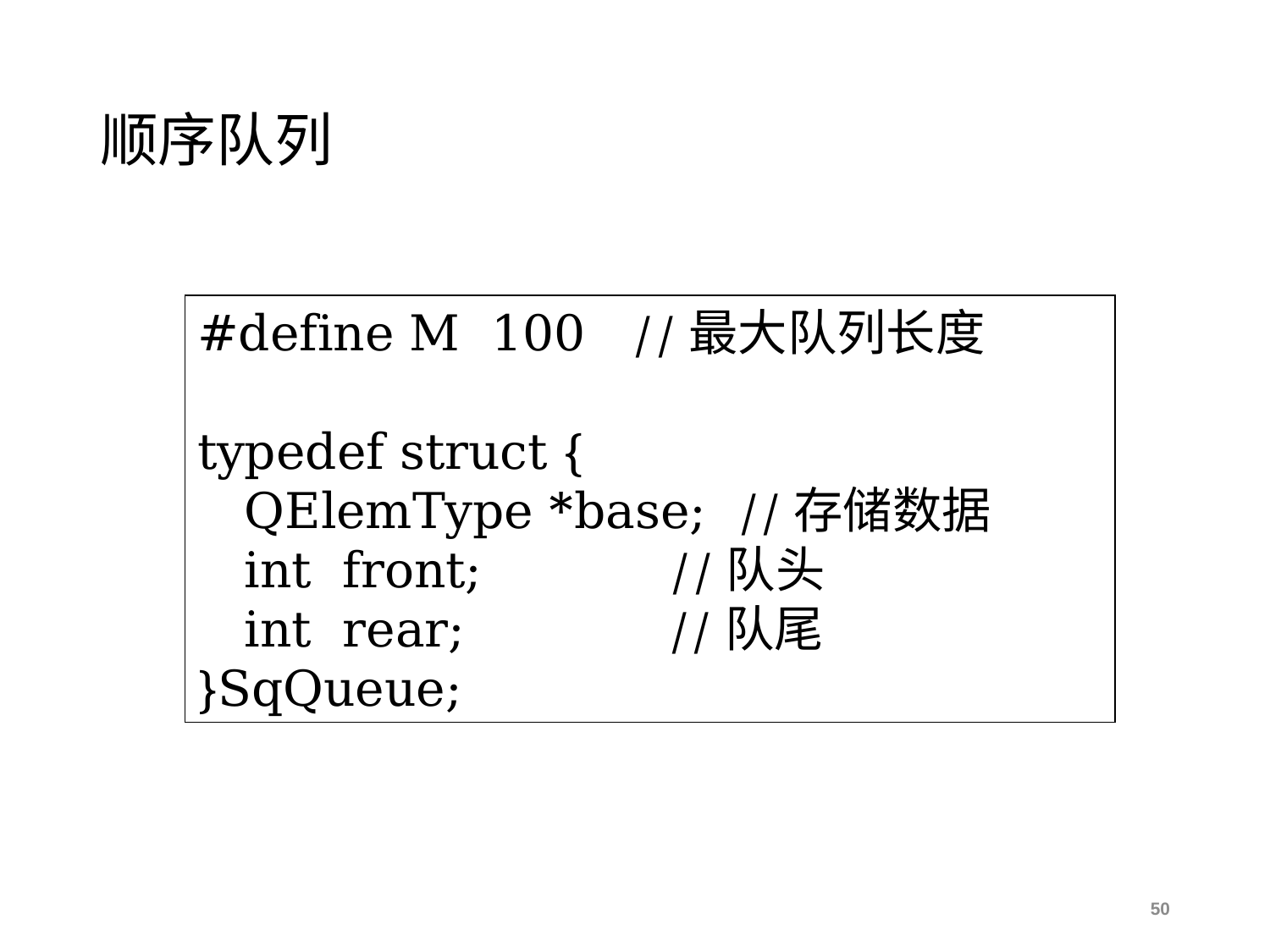

# 顺序队列
#define M  100   //最大队列长度

typedef struct {
   QElemType *base;  //存储数据
   int  front;            //队头
   int  rear;             //队尾
}SqQueue;
50